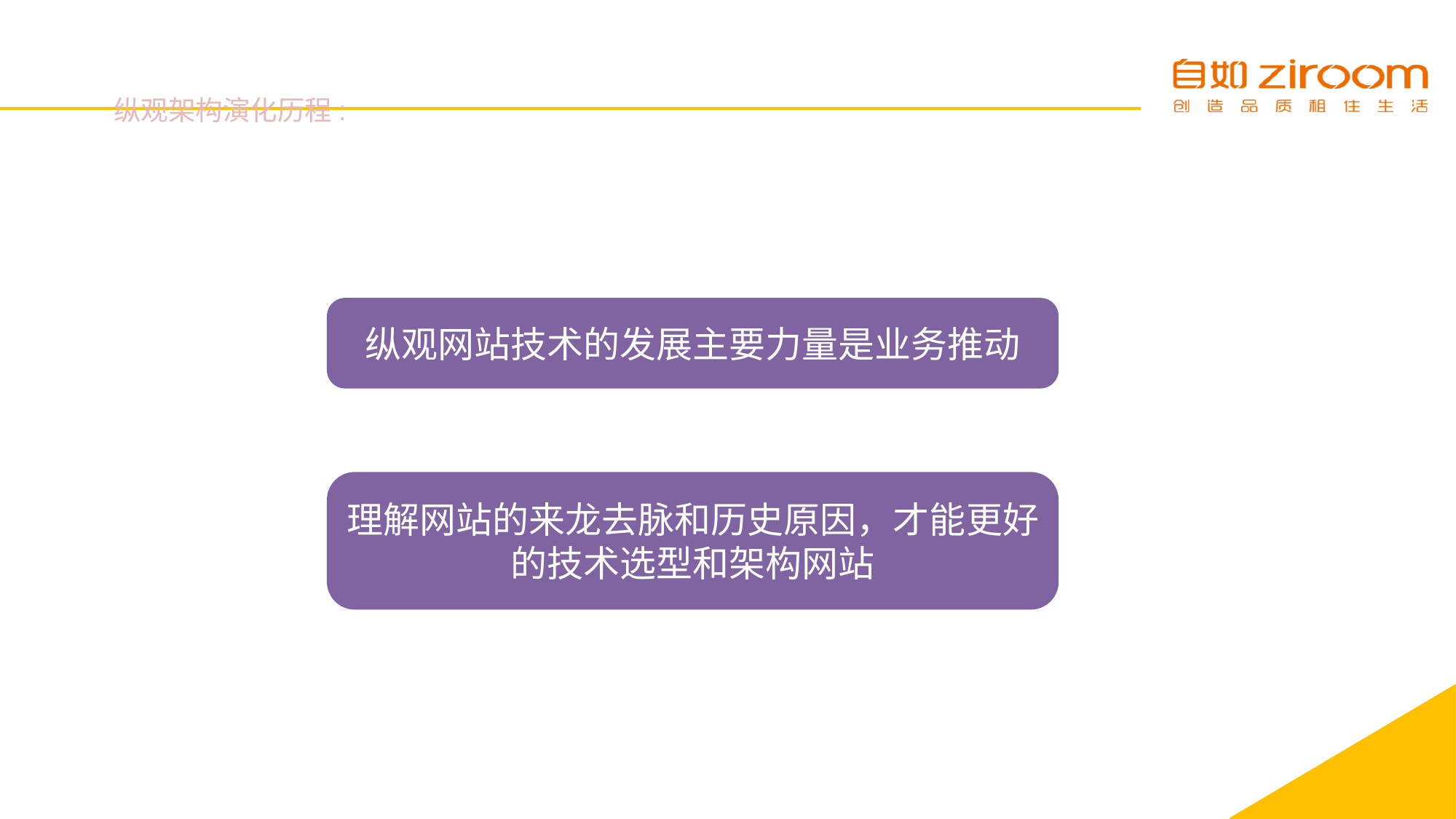

纵观架构演化历程:

纵观网站技术的发展主要力量是业务推动
理解网站的来龙去脉和历史原因，才能更好的技术选型和架构网站